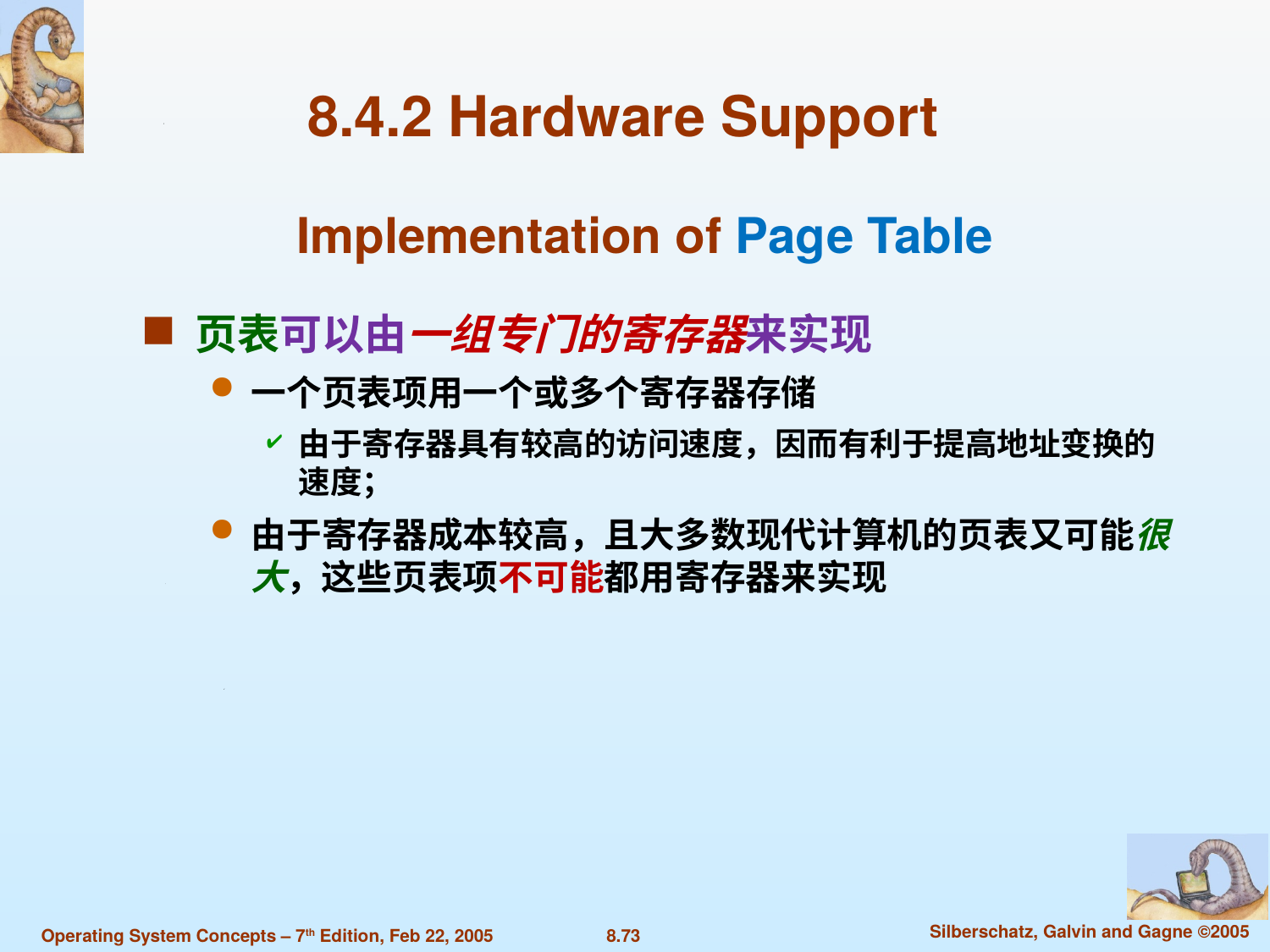

8.4.2 Hardware Support
Implementation of Page Table
页表可以由一组专门的寄存器来实现
一个页表项用一个或多个寄存器存储
由于寄存器具有较高的访问速度，因而有利于提高地址变换的速度；
由于寄存器成本较高，且大多数现代计算机的页表又可能很大，这些页表项不可能都用寄存器来实现